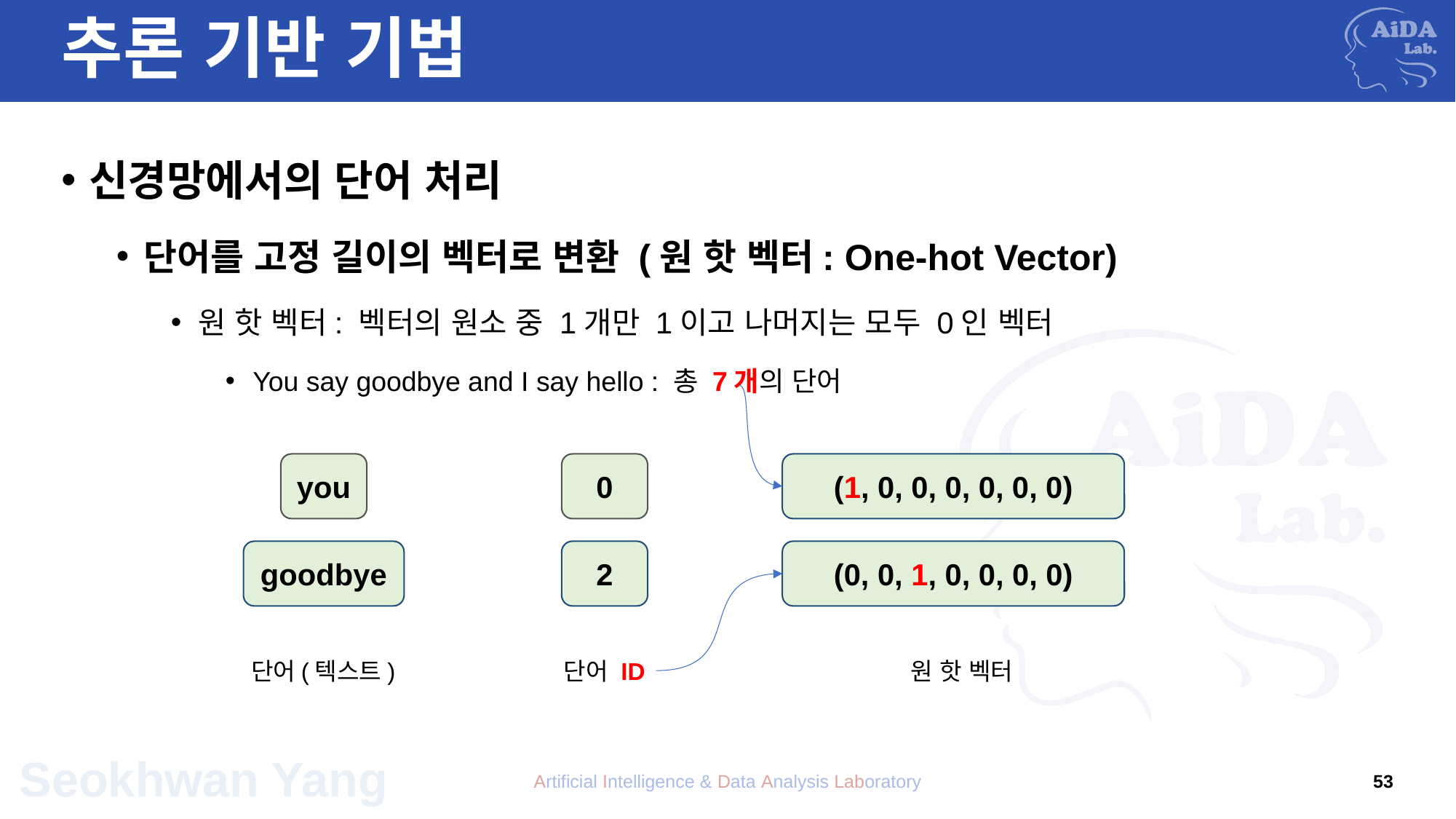

# 추론 기반 기법
신경망에서의 단어 처리
단어를 고정 길이의 벡터로 변환 (원 핫 벡터: One-hot Vector)
원 핫 벡터: 벡터의 원소 중 1개만 1이고 나머지는 모두 0인 벡터
You say goodbye and I say hello : 총 7개의 단어

you
0
(1, 0, 0, 0, 0, 0, 0)
goodbye
2
(0, 0, 1, 0, 0, 0, 0)
단어(텍스트)
단어 ID
원 핫 벡터
Artificial Intelligence & Data Analysis Laboratory
53